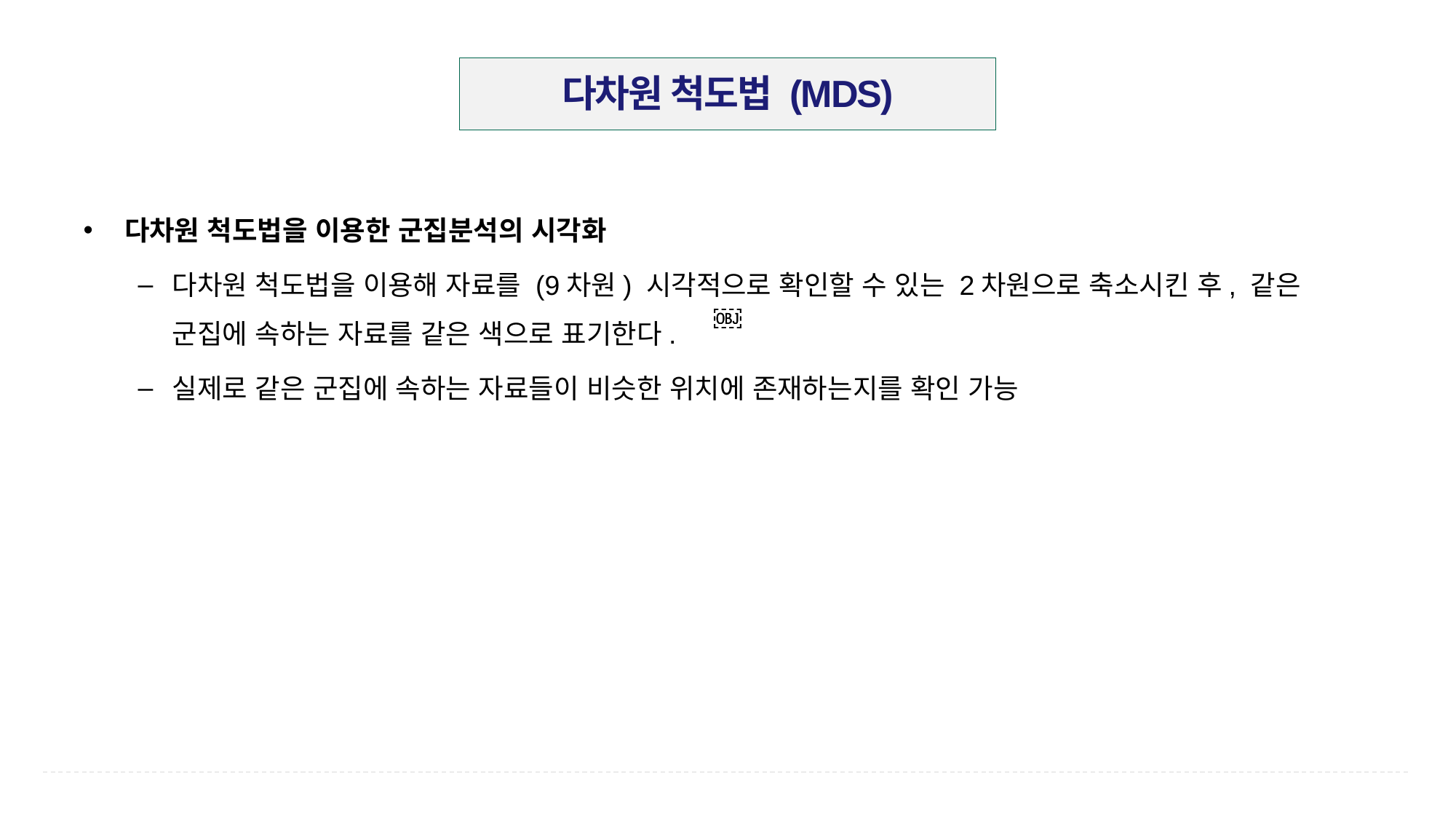

다차원 척도법 (MDS)
다차원 척도법을 이용한 군집분석의 시각화
다차원 척도법을 이용해 자료를 (9차원) 시각적으로 확인할 수 있는 2차원으로 축소시킨 후, 같은 군집에 속하는 자료를 같은 색으로 표기한다.
실제로 같은 군집에 속하는 자료들이 비슷한 위치에 존재하는지를 확인 가능
￼
￼